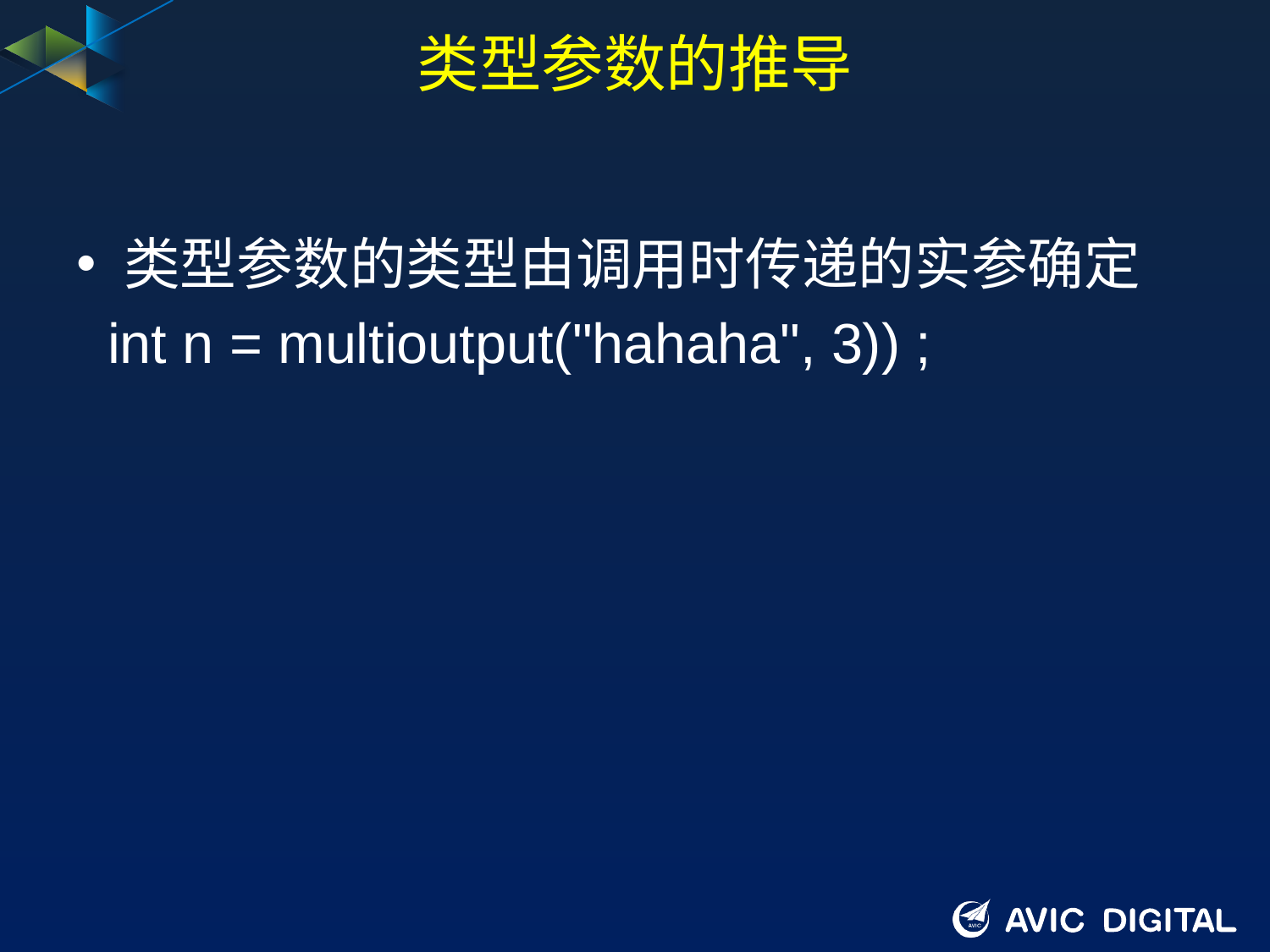

# 类型参数的推导
类型参数的类型由调用时传递的实参确定
  int n = multioutput("hahaha", 3)) ;